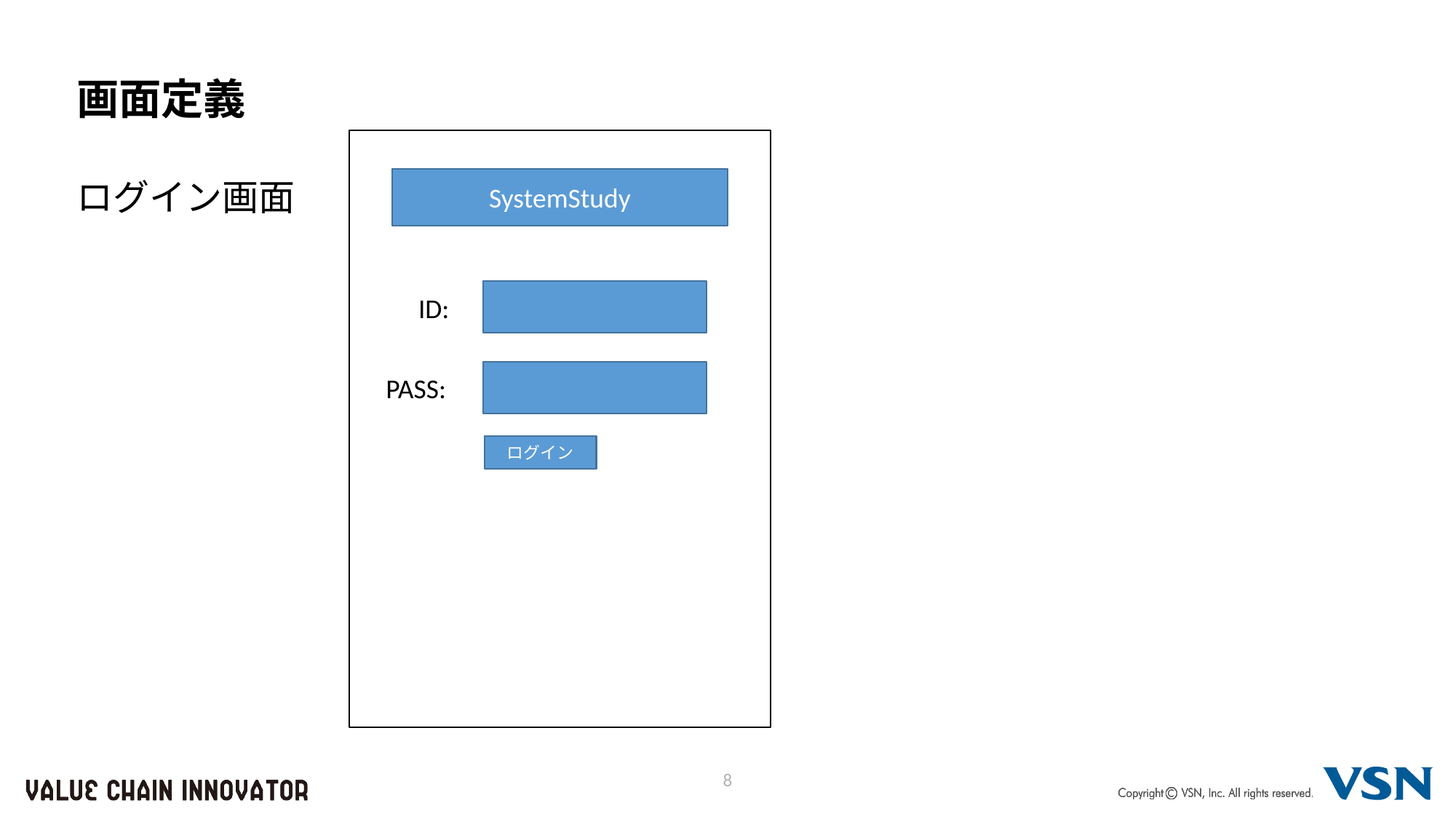

# 画面定義

ログイン画面
SystemStudy

ID:

PASS:
ログイン
8